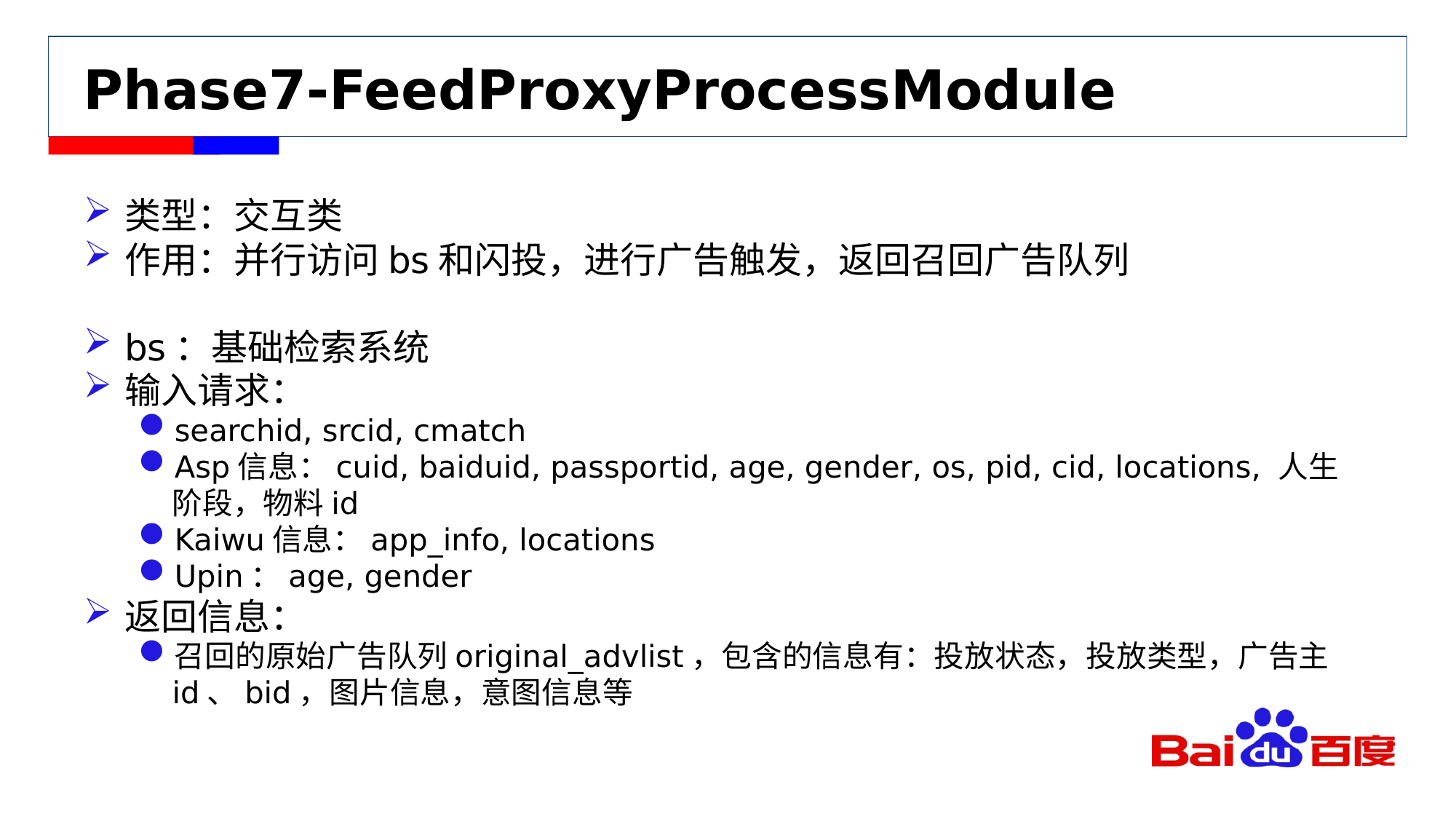

# Phase7-FeedProxyProcessModule
类型：交互类
作用：并行访问bs和闪投，进行广告触发，返回召回广告队列

bs：基础检索系统
输入请求：
searchid, srcid, cmatch
Asp信息：cuid, baiduid, passportid, age, gender, os, pid, cid, locations, 人生阶段，物料id
Kaiwu信息：app_info, locations
Upin：age, gender
返回信息：
召回的原始广告队列original_advlist，包含的信息有：投放状态，投放类型，广告主id、bid，图片信息，意图信息等